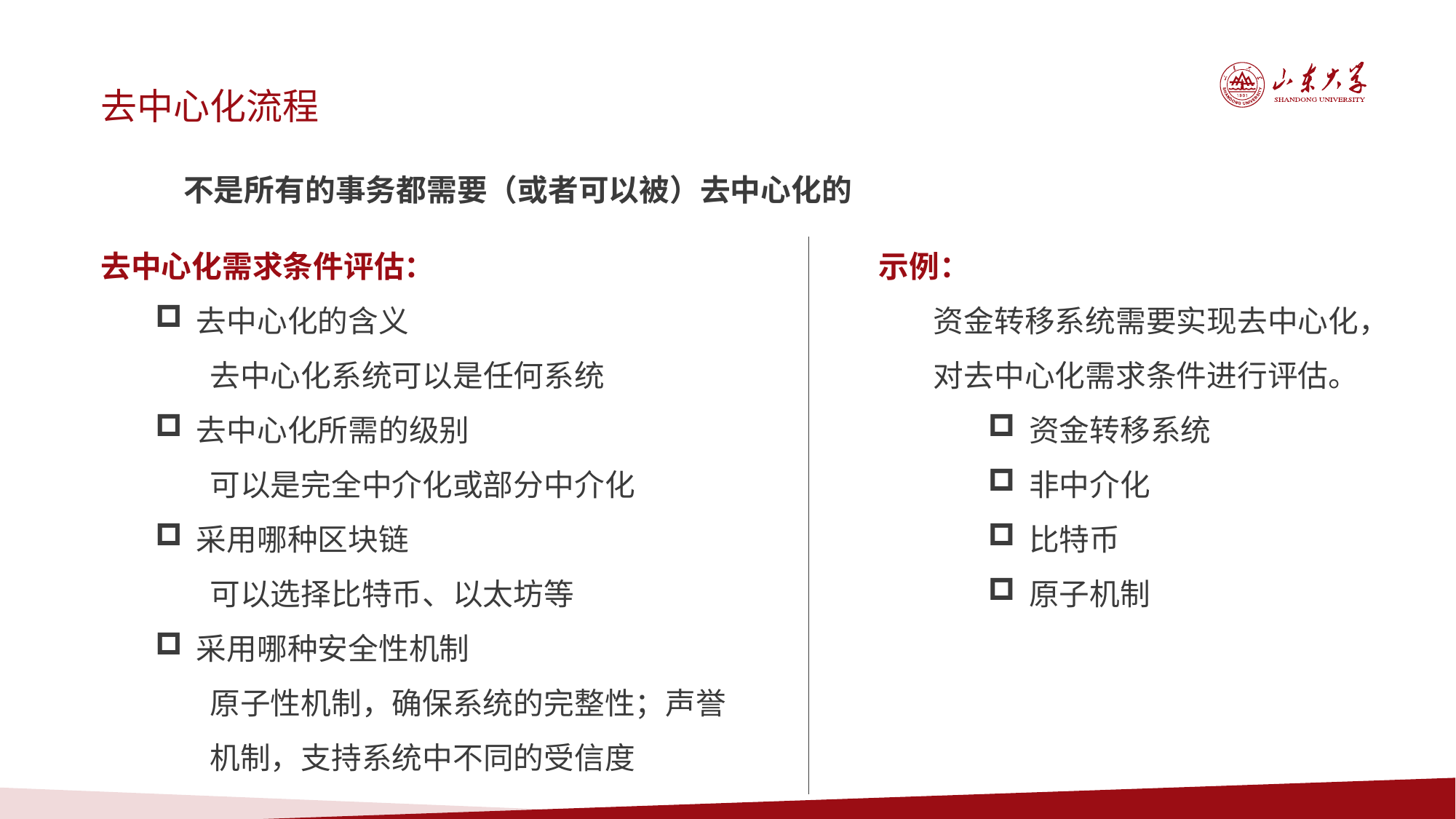

去中心化流程
    不是所有的事务都需要（或者可以被）去中心化的
去中心化需求条件评估：
去中心化的含义
去中心化系统可以是任何系统
去中心化所需的级别
可以是完全中介化或部分中介化
采用哪种区块链
可以选择比特币、以太坊等
采用哪种安全性机制
原子性机制，确保系统的完整性；声誉机制，支持系统中不同的受信度

示例：
资金转移系统需要实现去中心化，对去中心化需求条件进行评估。
资金转移系统
非中介化
比特币
原子机制